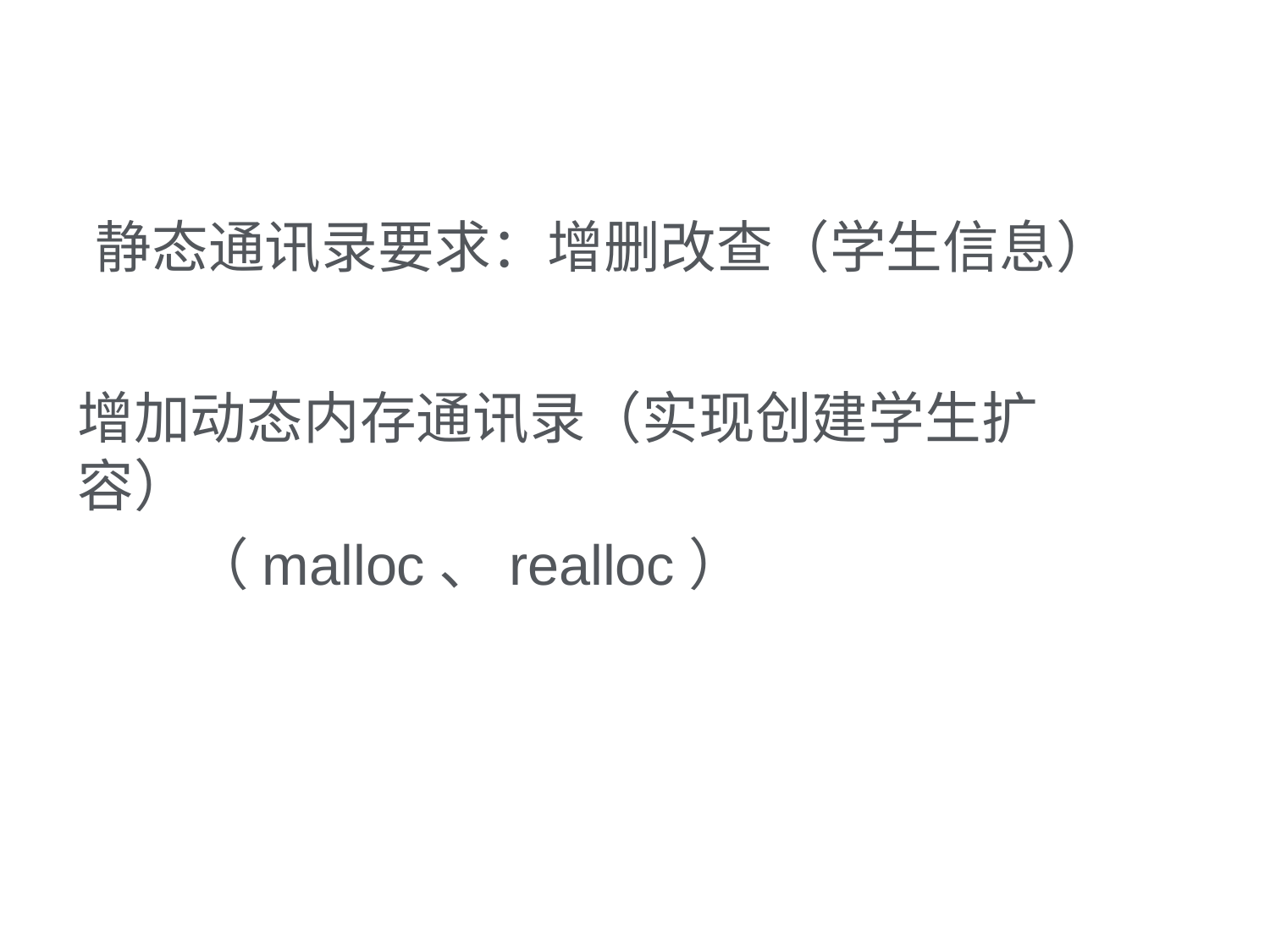

# 静态通讯录要求：增删改查（学生信息）
增加动态内存通讯录（实现创建学生扩容）
        （malloc、realloc）